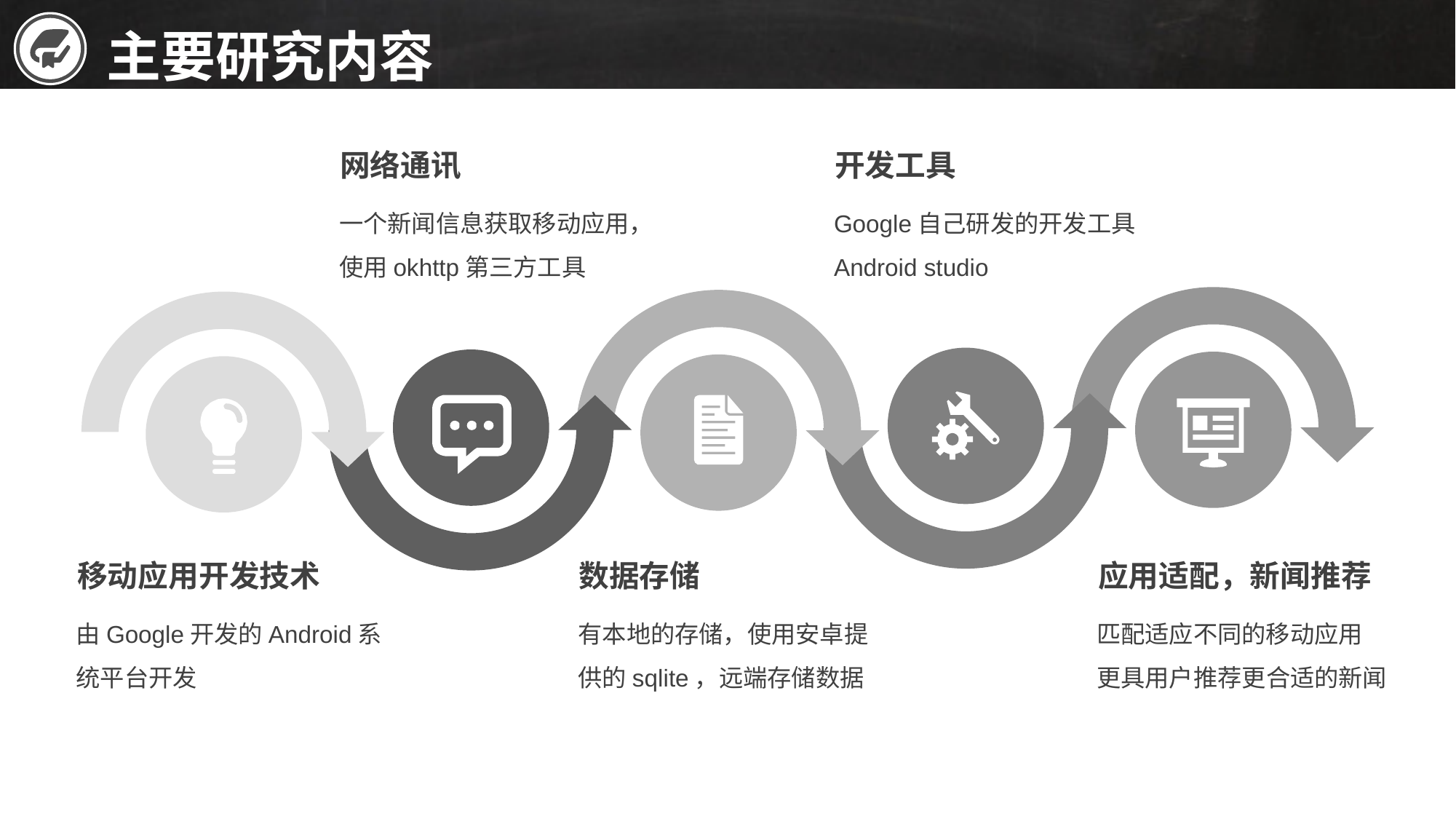

主要研究内容

网络通讯
开发工具
一个新闻信息获取移动应用，使用okhttp第三方工具
Google自己研发的开发工具Android studio

移动应用开发技术
数据存储
应用适配，新闻推荐
由Google开发的Android系统平台开发
有本地的存储，使用安卓提供的sqlite，远端存储数据
匹配适应不同的移动应用
更具用户推荐更合适的新闻